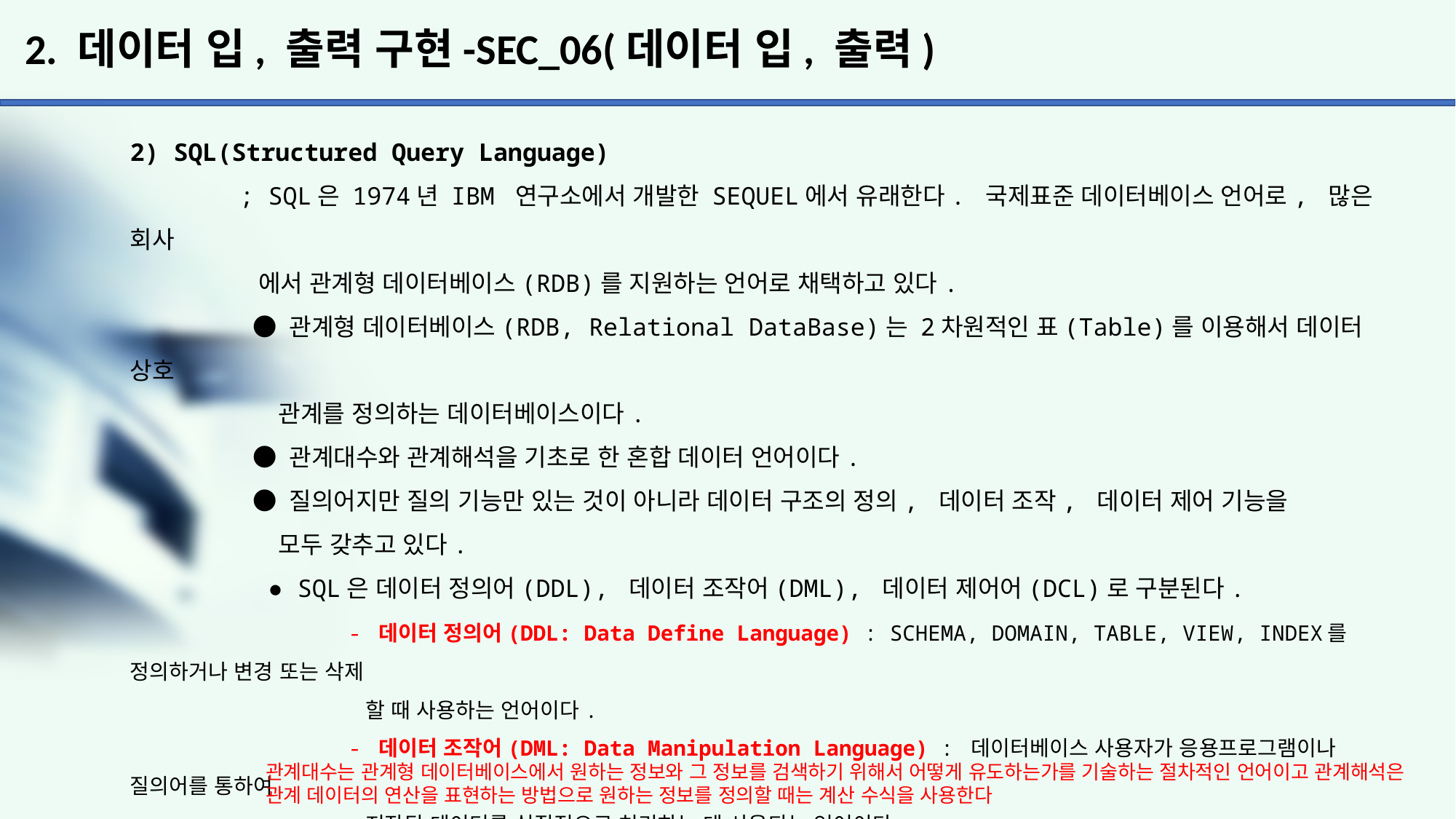

# 2. 데이터 입, 출력 구현-SEC_06(데이터 입, 출력)
2) SQL(Structured Query Language)
	; SQL은 1974년 IBM 연구소에서 개발한 SEQUEL에서 유래한다. 국제표준 데이터베이스 언어로, 많은 회사
	  에서 관계형 데이터베이스(RDB)를 지원하는 언어로 채택하고 있다.
	  ● 관계형 데이터베이스(RDB, Relational DataBase)는 2차원적인 표(Table)를 이용해서 데이터 상호
	     관계를 정의하는 데이터베이스이다.
	  ● 관계대수와 관계해석을 기초로 한 혼합 데이터 언어이다.
	  ● 질의어지만 질의 기능만 있는 것이 아니라 데이터 구조의 정의, 데이터 조작, 데이터 제어 기능을
	     모두 갖추고 있다.
	  ● SQL은 데이터 정의어(DDL), 데이터 조작어(DML), 데이터 제어어(DCL)로 구분된다.
		- 데이터 정의어(DDL: Data Define Language) : SCHEMA, DOMAIN, TABLE, VIEW, INDEX를 정의하거나 변경 또는 삭제
		  할 때 사용하는 언어이다.
		- 데이터 조작어(DML: Data Manipulation Language) : 데이터베이스 사용자가 응용프로그램이나 질의어를 통하여
		  저장된 데이터를 실질적으로 처리하는 데 사용되는 언어이다.
		- 데이터 제어어(DCL: Data Control Language) : 데이터의 보안, 무결성, 회복, 병행 수행 제어 등을 정의하는 데
		  사용되는 언어이다.
관계대수는 관계형 데이터베이스에서 원하는 정보와 그 정보를 검색하기 위해서 어떻게 유도하는가를 기술하는 절차적인 언어이고 관계해석은 관계 데이터의 연산을 표현하는 방법으로 원하는 정보를 정의할 때는 계산 수식을 사용한다